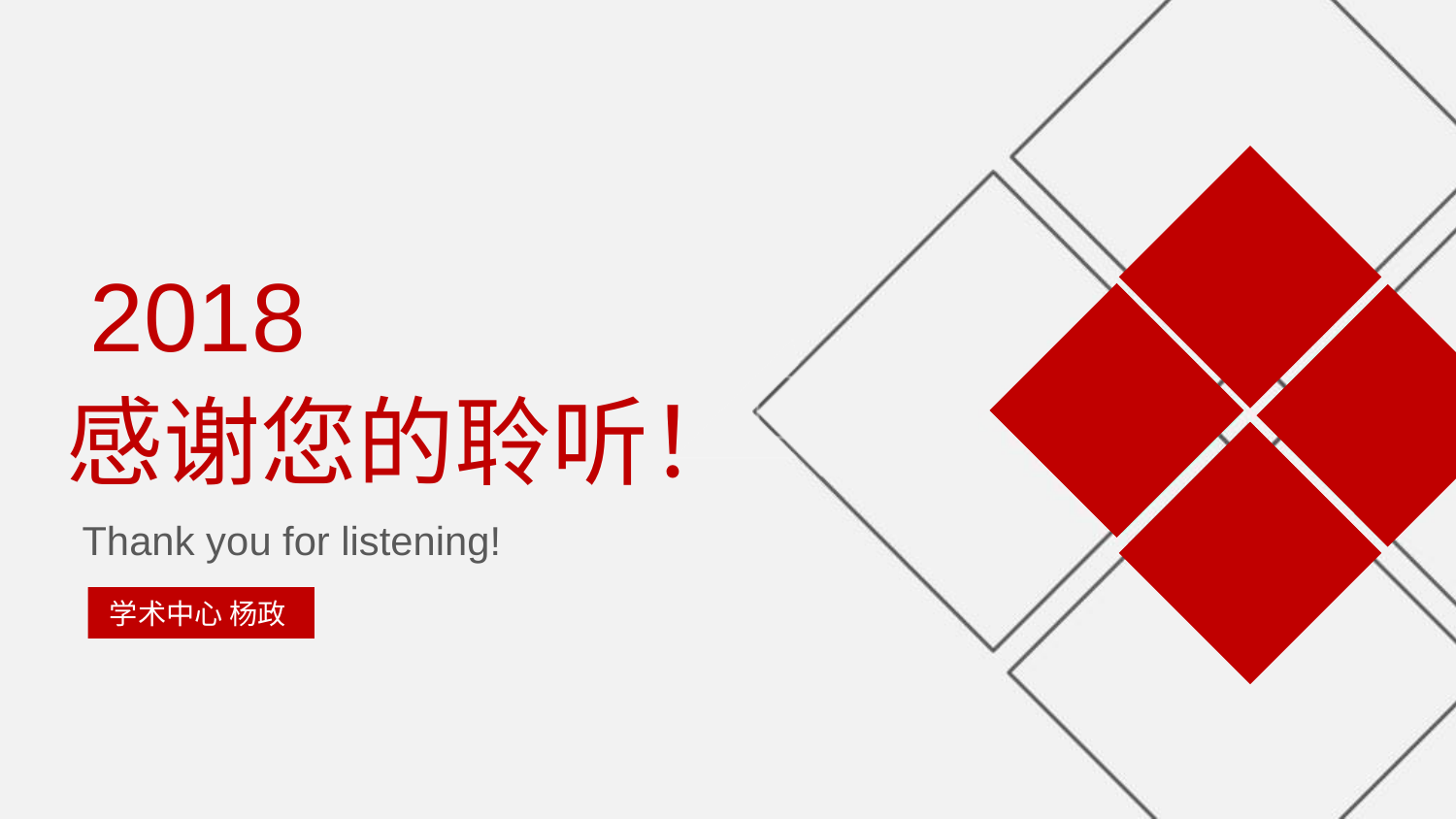

2018

感谢您的聆听！

Thank you for listening!
学术中心 杨政